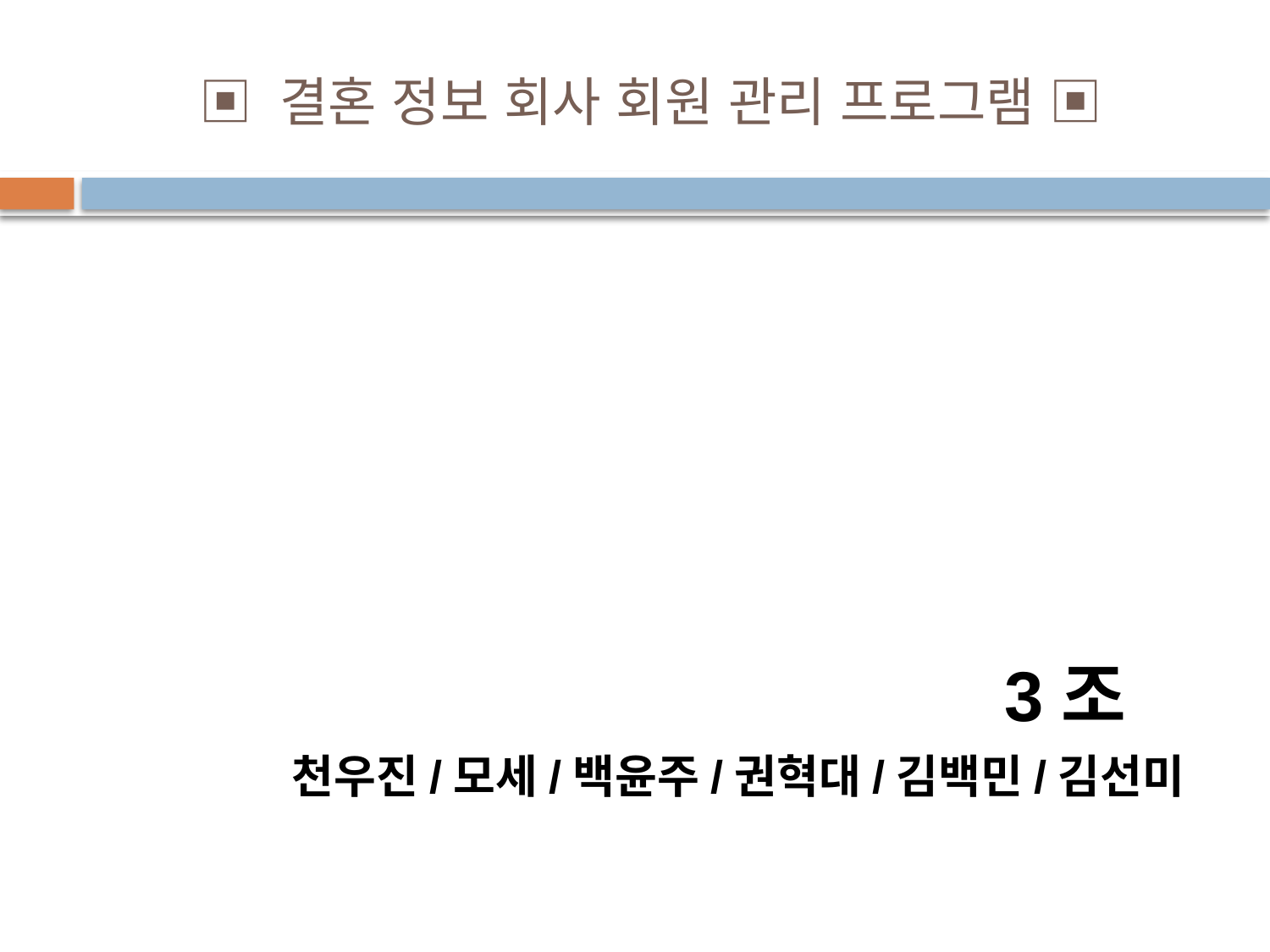

# ▣ 결혼 정보 회사 회원 관리 프로그램 ▣

3조
천우진/모세/백윤주/권혁대/김백민/김선미